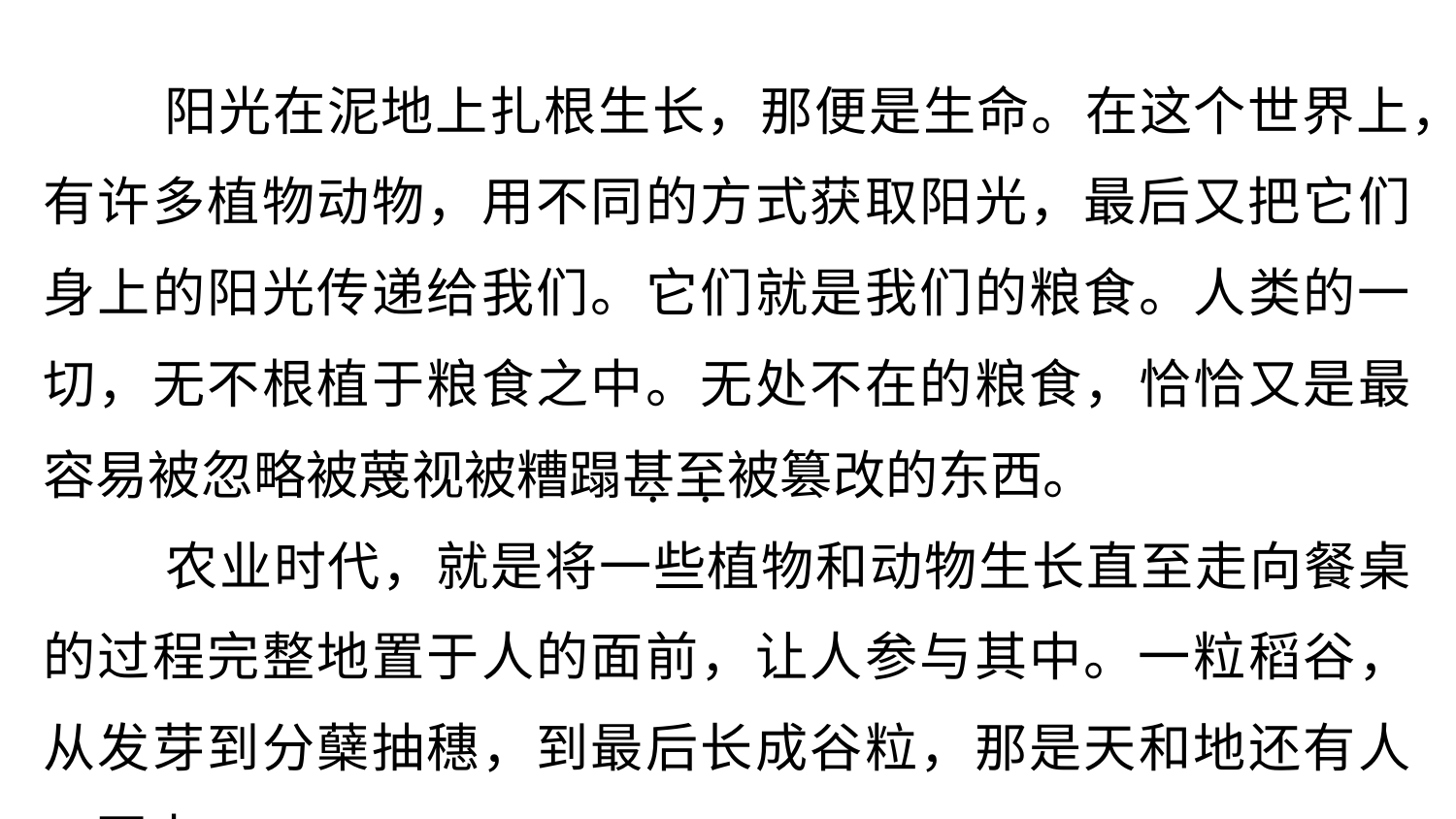

阳光在泥地上扎根生长，那便是生命。在这个世界上，有许多植物动物，用不同的方式获取阳光，最后又把它们身上的阳光传递给我们。它们就是我们的粮食。人类的一切，无不根植于粮食之中。无处不在的粮食，恰恰又是最容易被忽略被蔑视被糟蹋甚至被篡改的东西。
        农业时代，就是将一些植物和动物生长直至走向餐桌的过程完整地置于人的面前，让人参与其中。一粒稻谷，从发芽到分蘖抽穗，到最后长成谷粒，那是天和地还有人一同来
.   .